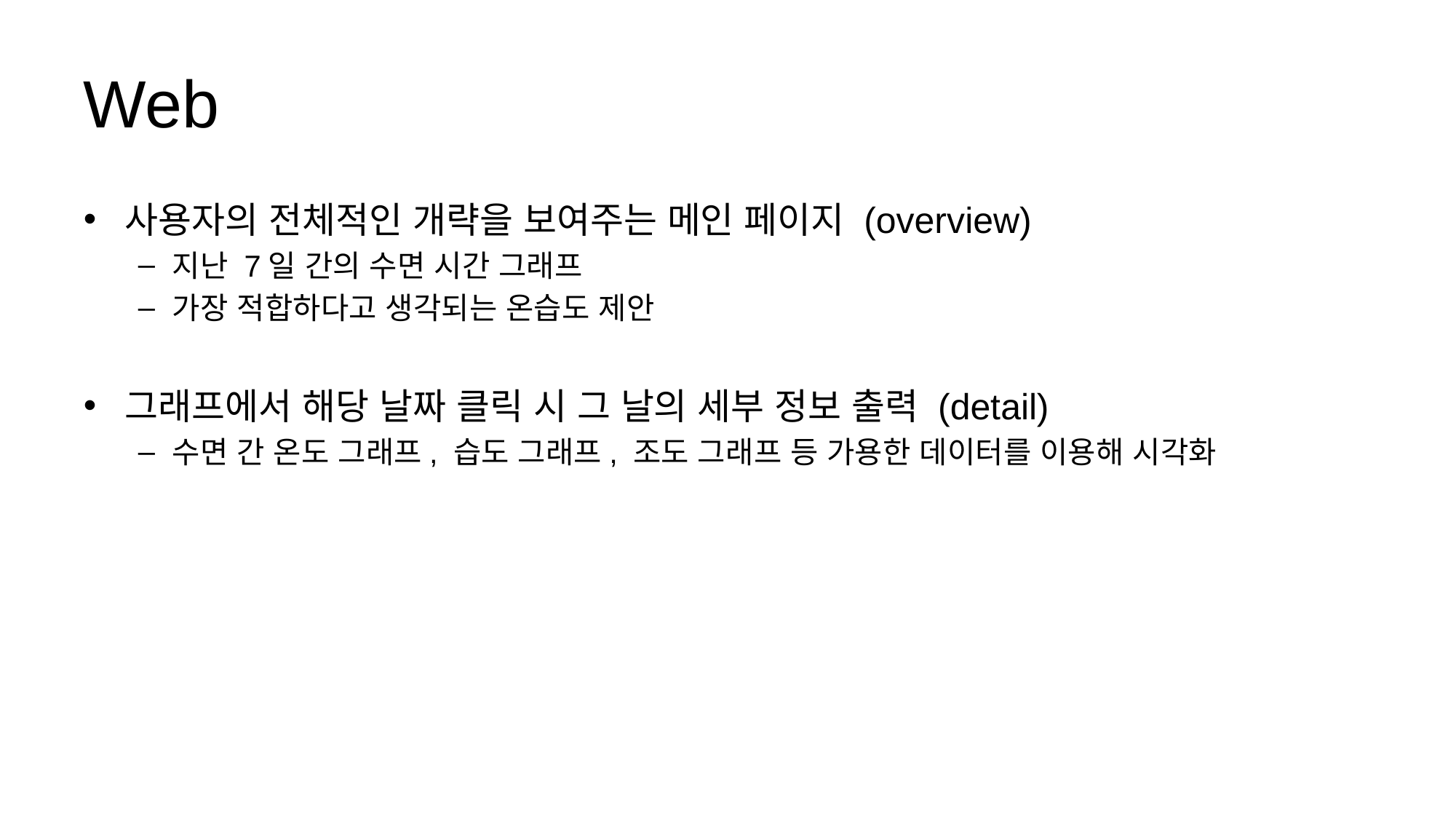

# Web
사용자의 전체적인 개략을 보여주는 메인 페이지 (overview)
지난 7일 간의 수면 시간 그래프
가장 적합하다고 생각되는 온습도 제안

그래프에서 해당 날짜 클릭 시 그 날의 세부 정보 출력 (detail)
수면 간 온도 그래프, 습도 그래프, 조도 그래프 등 가용한 데이터를 이용해 시각화